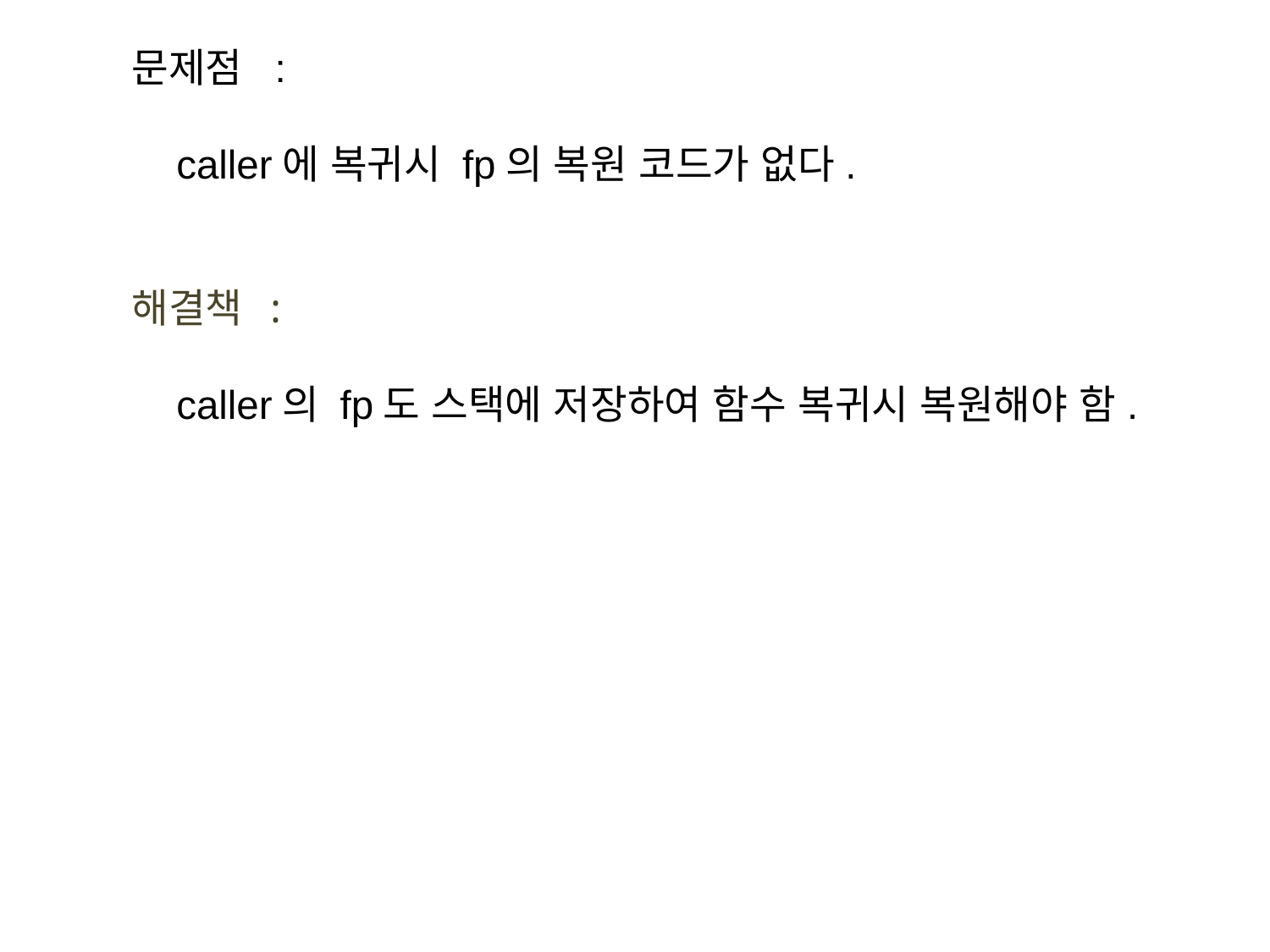

문제점  :

    caller에 복귀시 fp의 복원 코드가 없다.

해결책 :

    caller의 fp도 스택에 저장하여 함수 복귀시 복원해야 함.